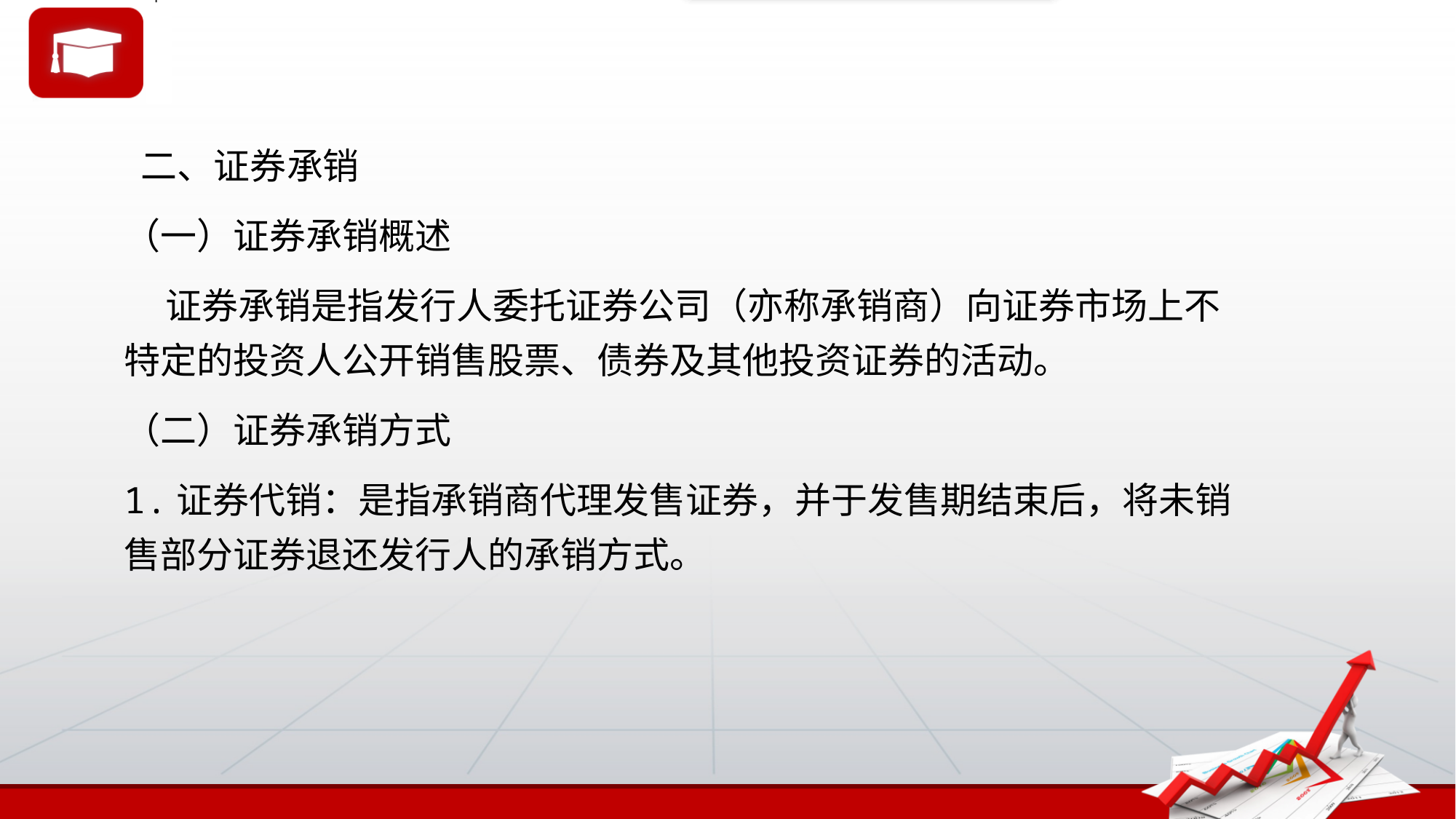

二、证券承销
（一）证券承销概述
    证券承销是指发行人委托证券公司（亦称承销商）向证券市场上不特定的投资人公开销售股票、债券及其他投资证券的活动。
（二）证券承销方式
1.证券代销：是指承销商代理发售证券，并于发售期结束后，将未销售部分证券退还发行人的承销方式。